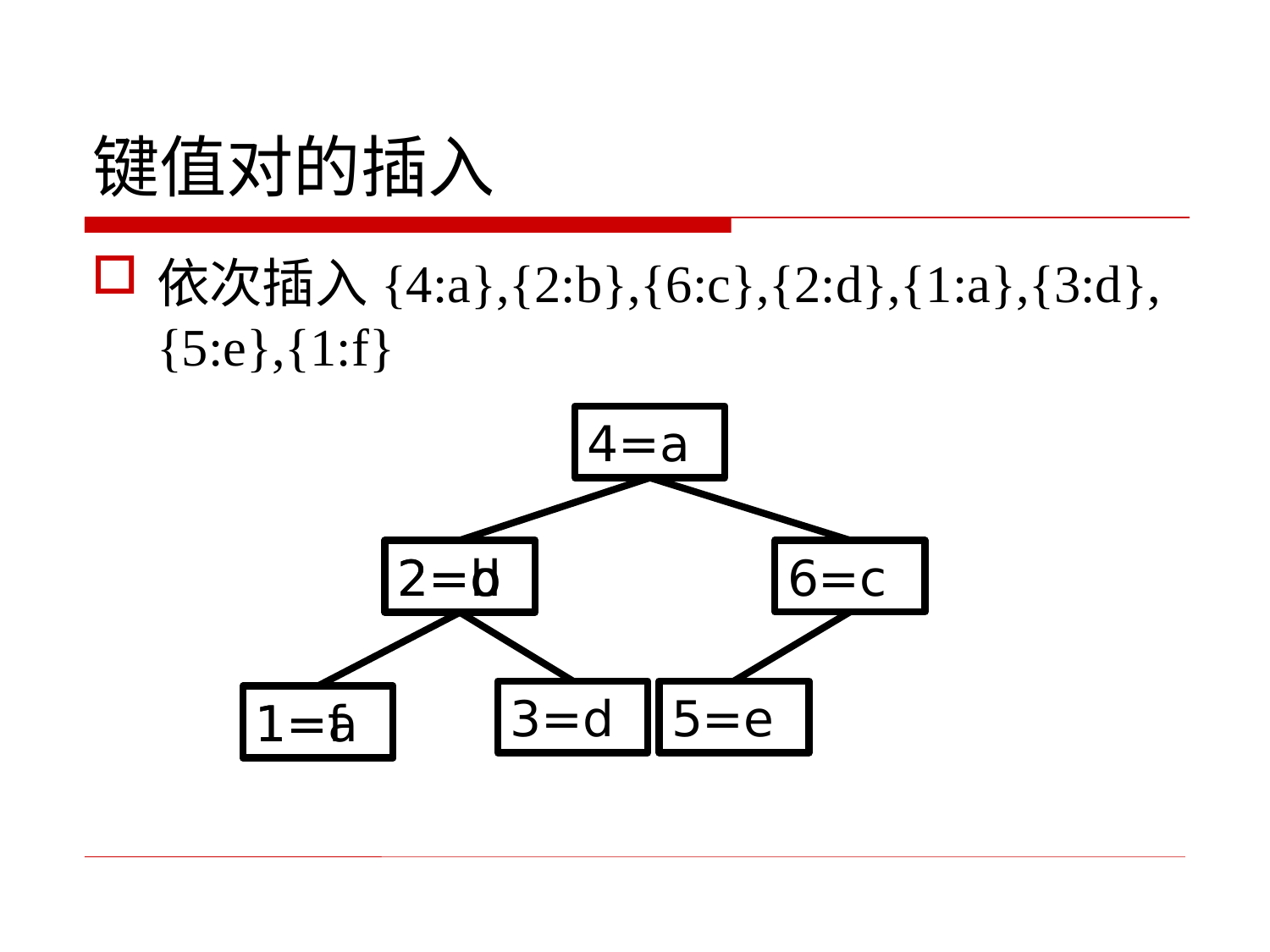

# 键值对的插入
依次插入{4:a},{2:b},{6:c},{2:d},{1:a},{3:d},{5:e},{1:f}
4=a
2=b
6=c
2=d
3=d
5=e
1=a
1=f